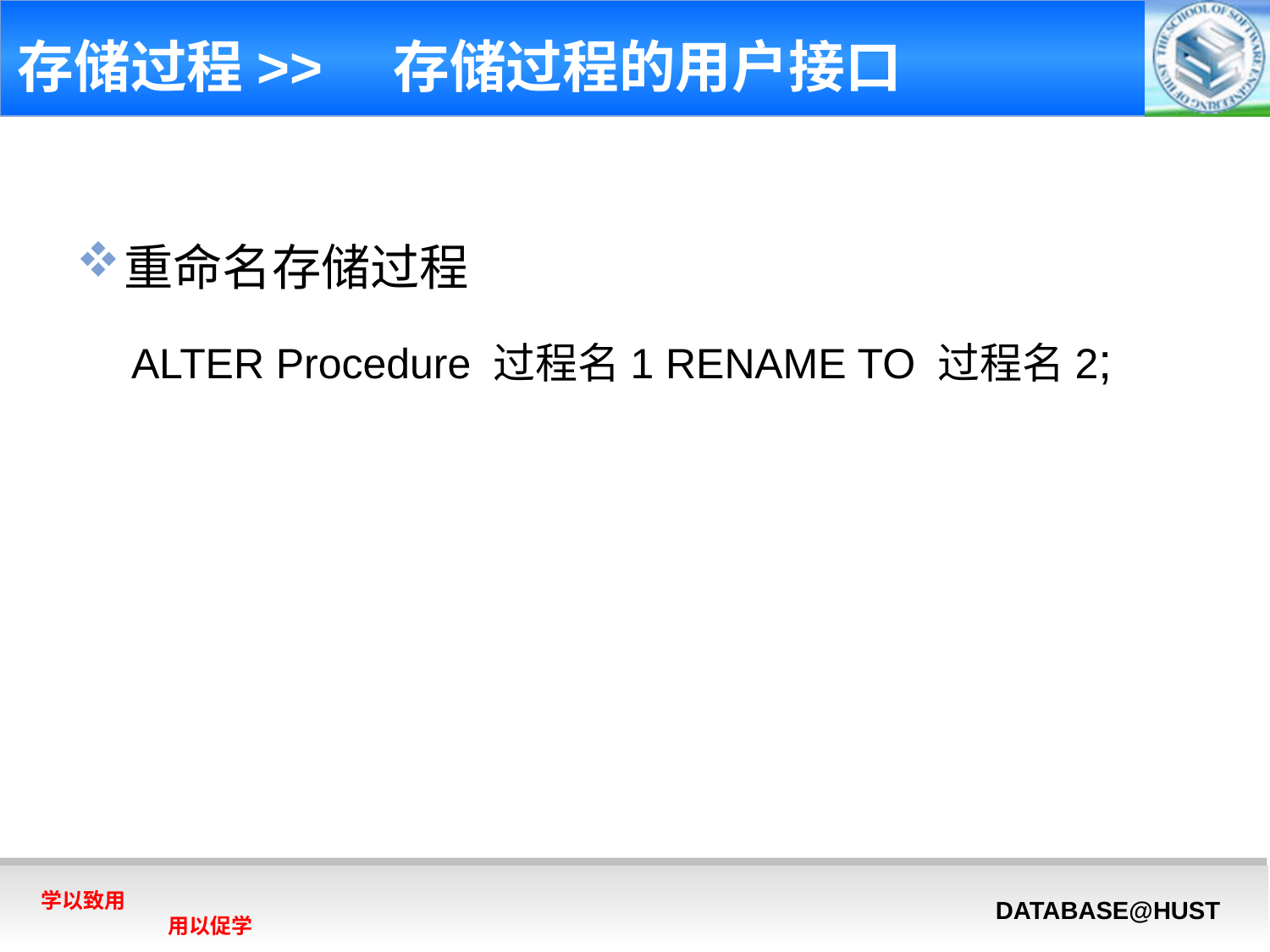

# 存储过程>>　存储过程的用户接口
重命名存储过程
    ALTER Procedure 过程名1 RENAME TO 过程名2;